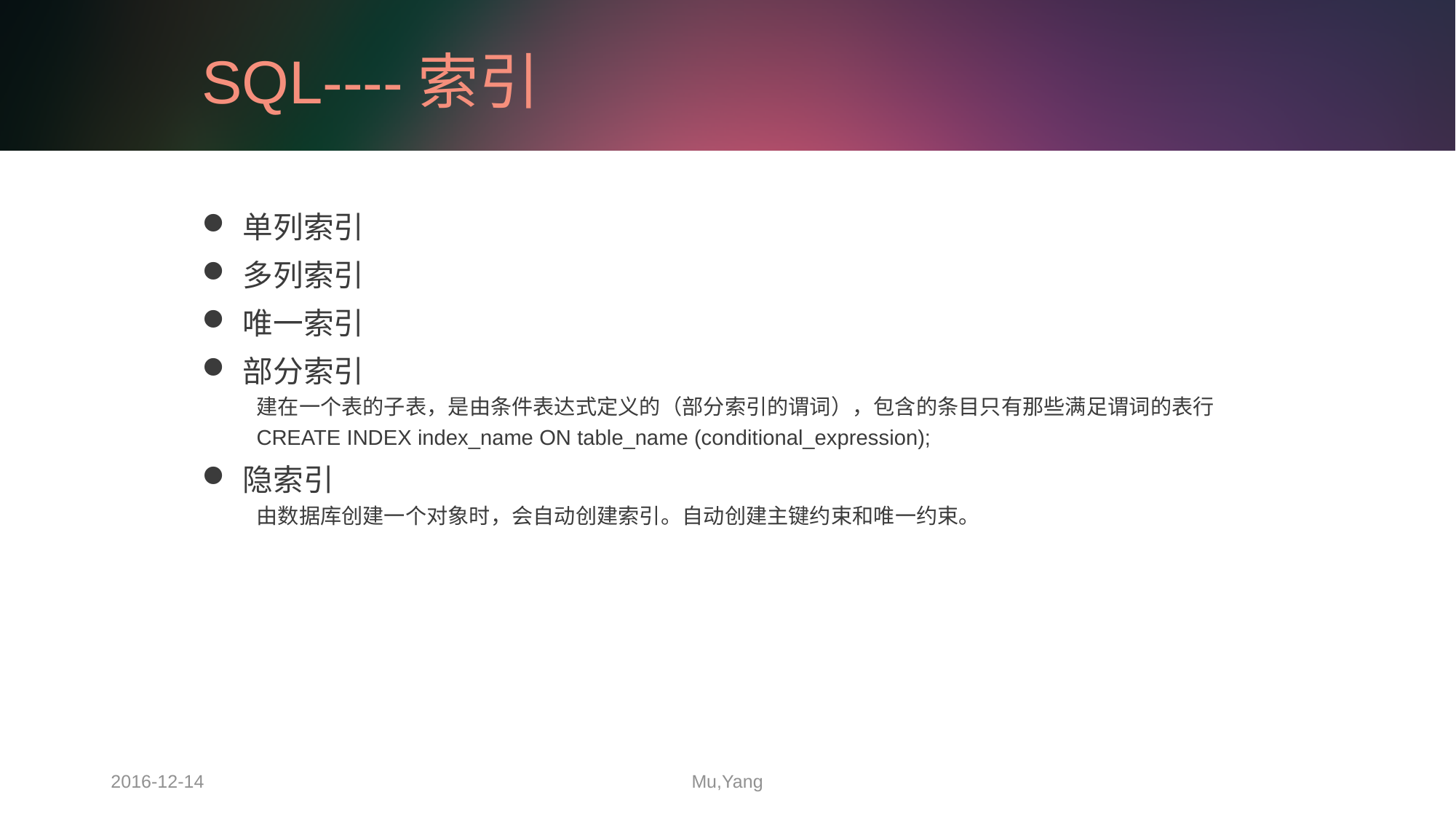

# SQL----索引
单列索引
多列索引
唯一索引
部分索引
建在一个表的子表，是由条件表达式定义的（部分索引的谓词），包含的条目只有那些满足谓词的表行
CREATE INDEX index_name ON table_name (conditional_expression);
隐索引
由数据库创建一个对象时，会自动创建索引。自动创建主键约束和唯一约束。
2016-12-14
Mu,Yang
99